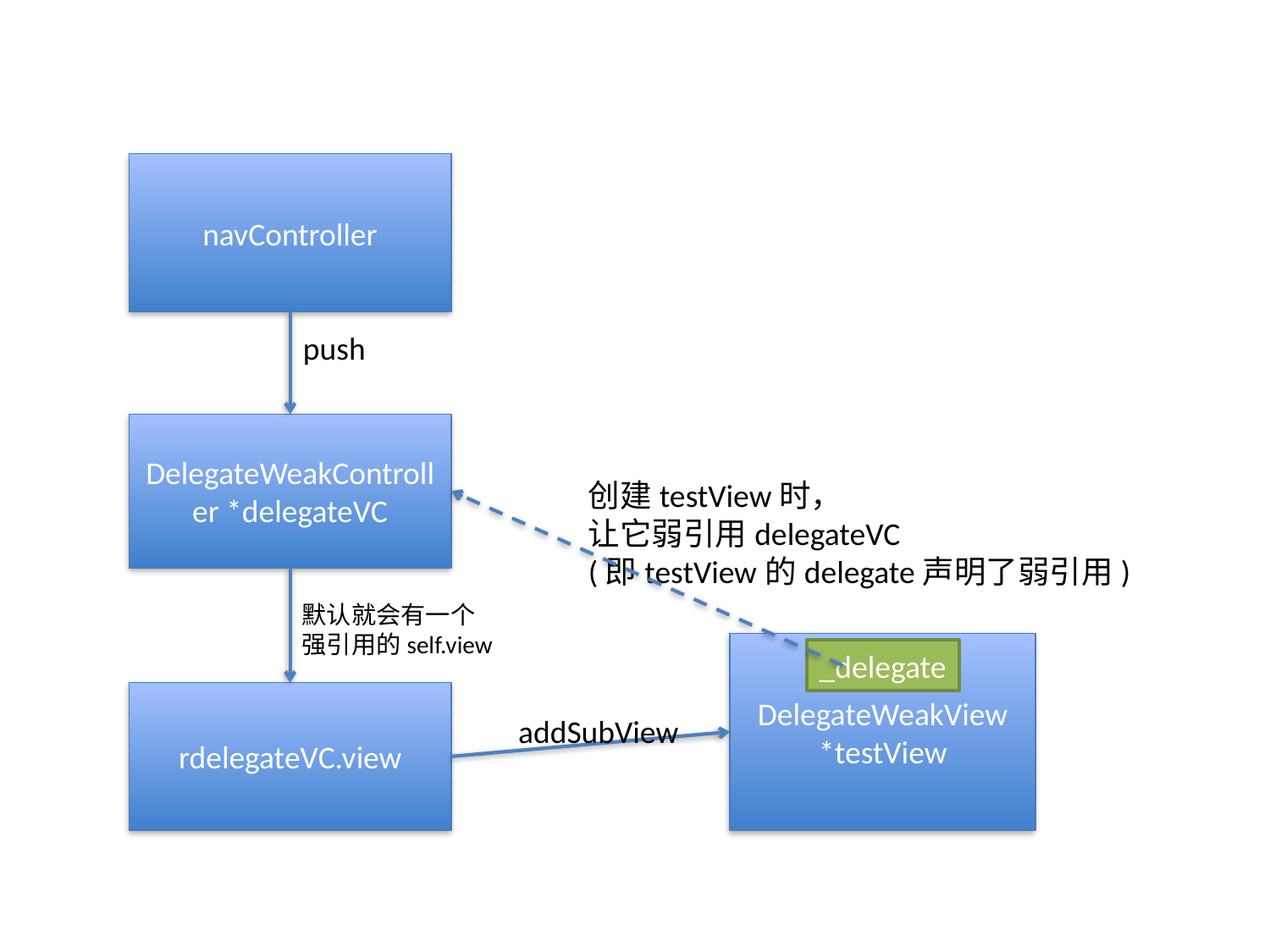

navController
push
DelegateWeakController *delegateVC
创建testView时，
让它弱引用delegateVC
(即testView的delegate声明了弱引用)
默认就会有一个
强引用的self.view
DelegateWeakView *testView
_delegate
rdelegateVC.view
addSubView